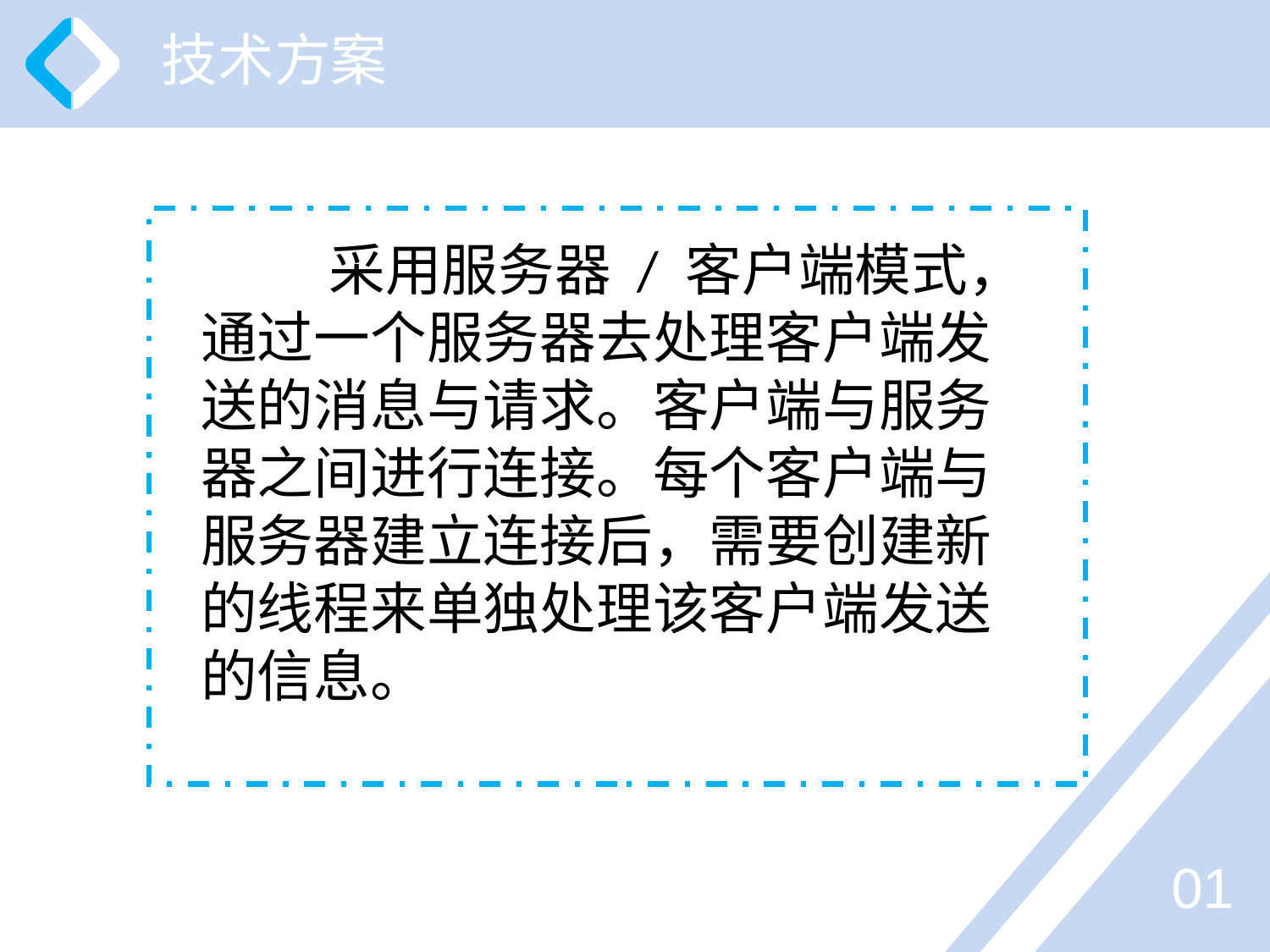

技术方案

         采用服务器 / 客户端模式，通过一个服务器去处理客户端发送的消息与请求。客户端与服务器之间进行连接。每个客户端与服务器建立连接后，需要创建新的线程来单独处理该客户端发送的信息。

01